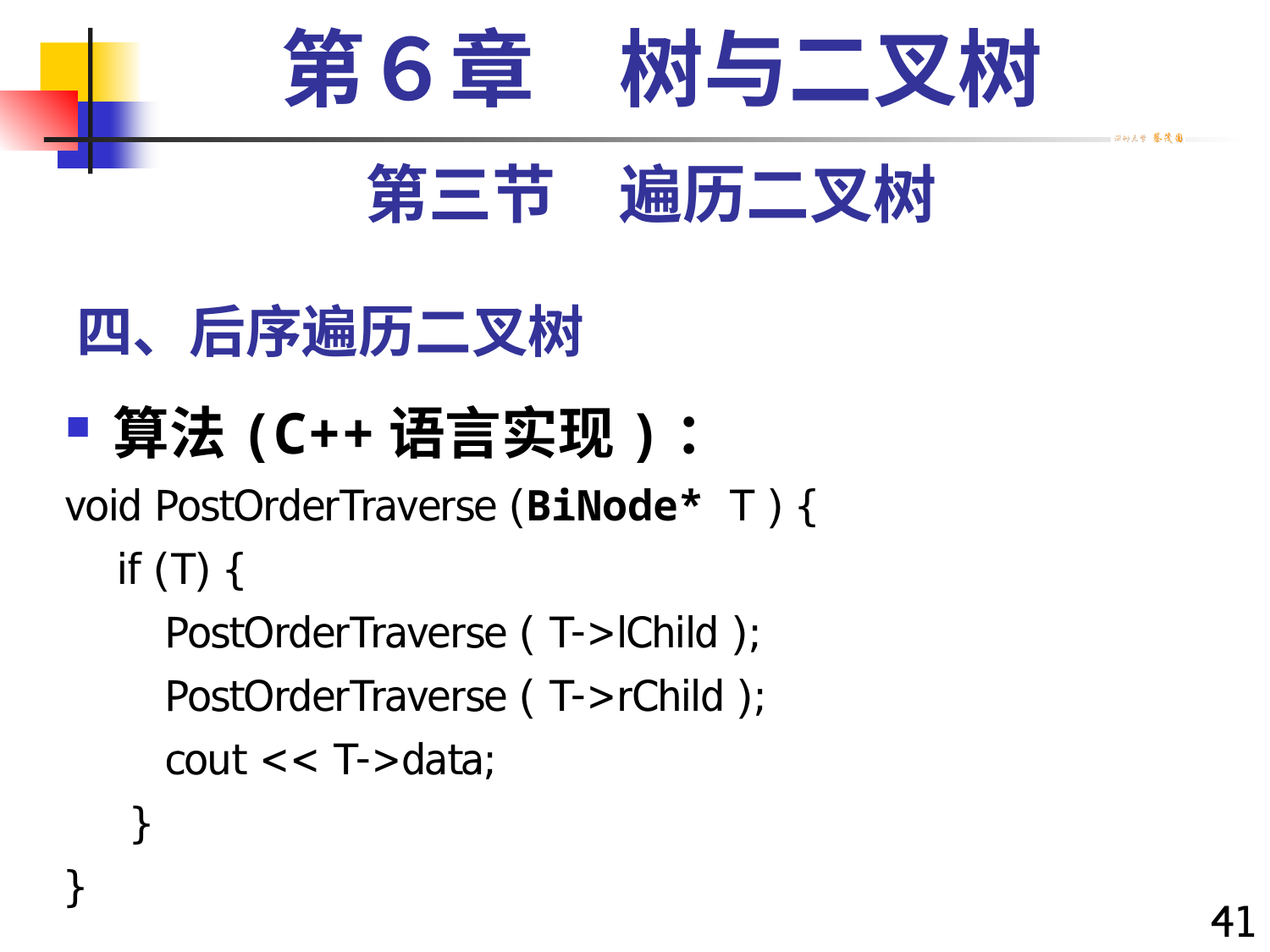

第６章　树与二叉树
第三节　遍历二叉树
# 四、后序遍历二叉树
算法(C++语言实现)：
void PostOrderTraverse (BiNode*  T ) {
    if (T) {
	    PostOrderTraverse ( T->lChild );
	    PostOrderTraverse ( T->rChild );
	    cout << T->data;
     }
}
41